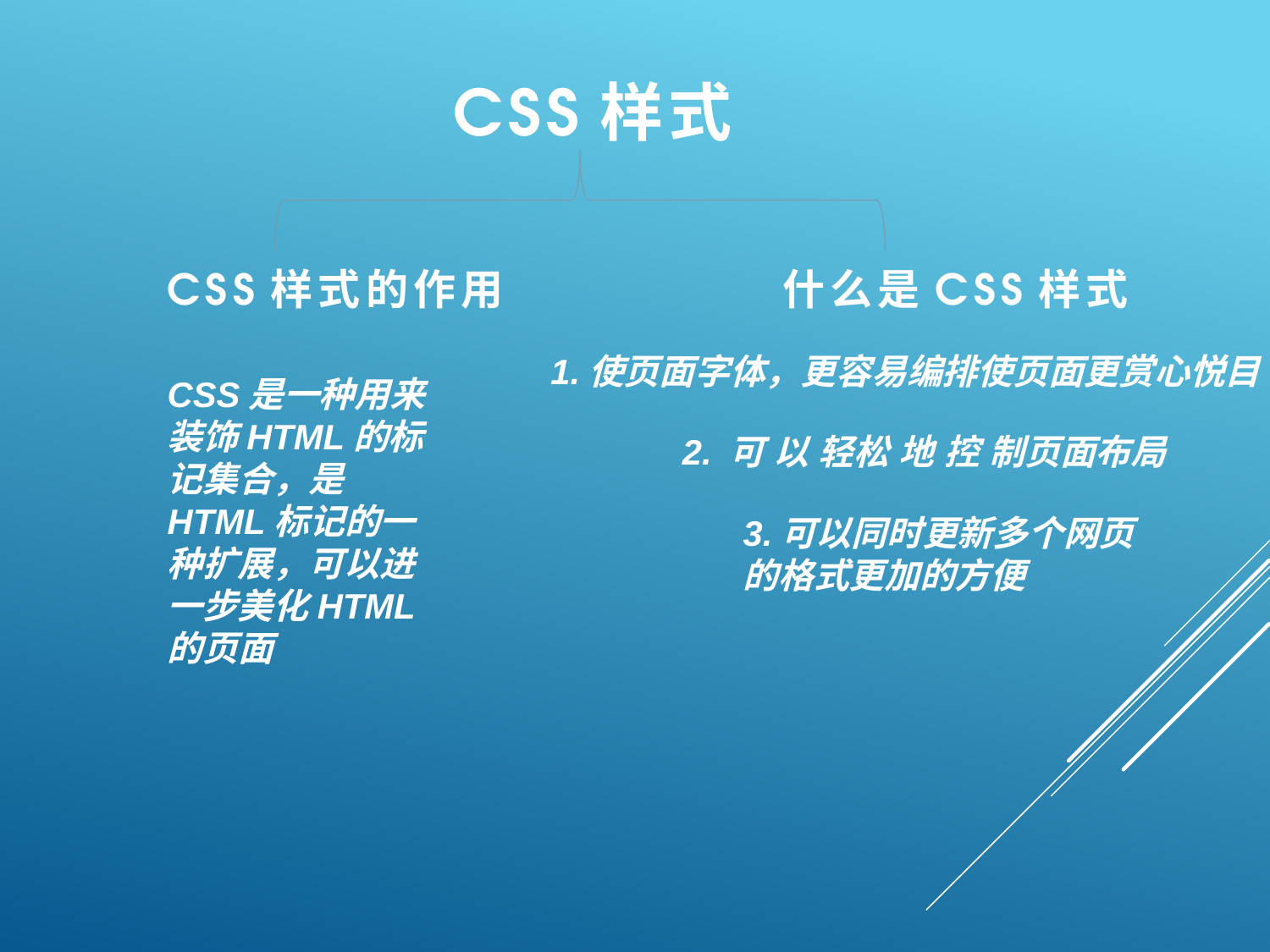

CSS样式
CSS样式的作用
什么是CSS样式
1.使页面字体，更容易编排使页面更赏心悦目
CSS是一种用来装饰HTML的标记集合，是HTML标记的一种扩展，可以进一步美化HTML的页面
2.可以轻松地控制页面布局
3.可以同时更新多个网页的格式更加的方便